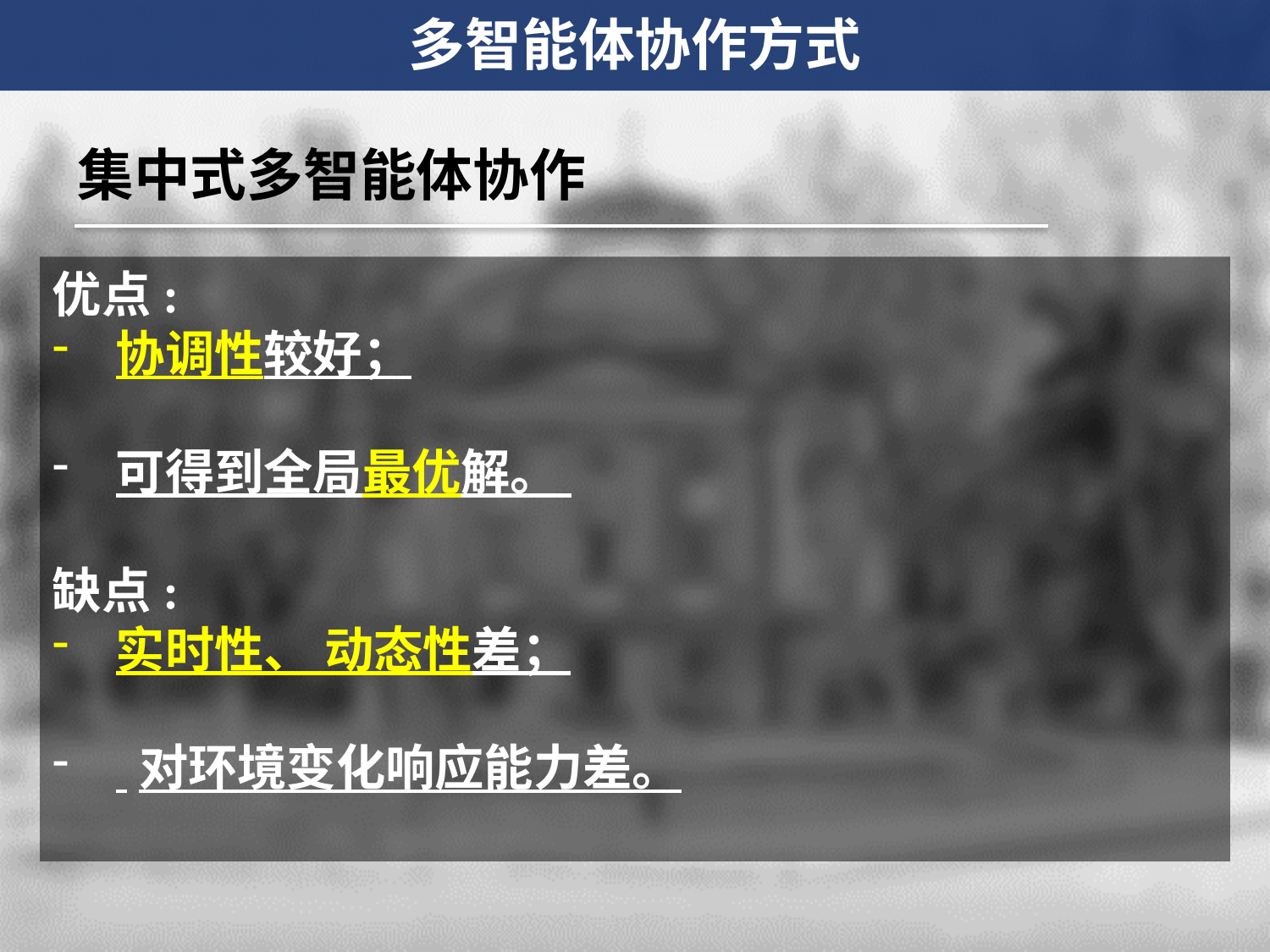

多智能体协作方式
集中式多智能体协作
优点:
协调性较好；

可得到全局最优解。

缺点:
实时性、 动态性差；

 对环境变化响应能力差。